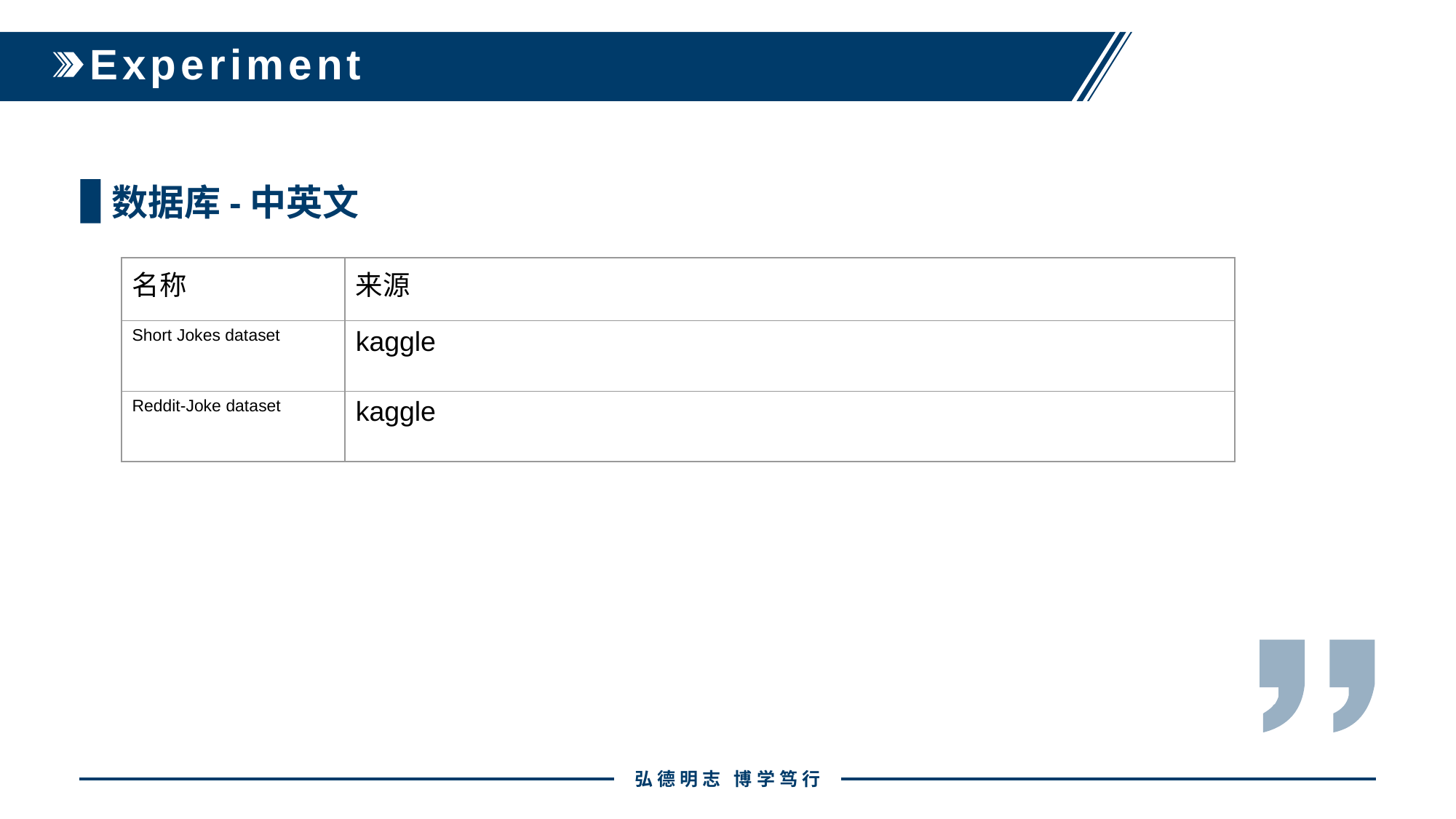

Experiment
数据库-中英文
| 名称 | 来源 |
| --- | --- |
| Short Jokes dataset | kaggle |
| Reddit-Joke dataset | kaggle |
弘德明志 博学笃行